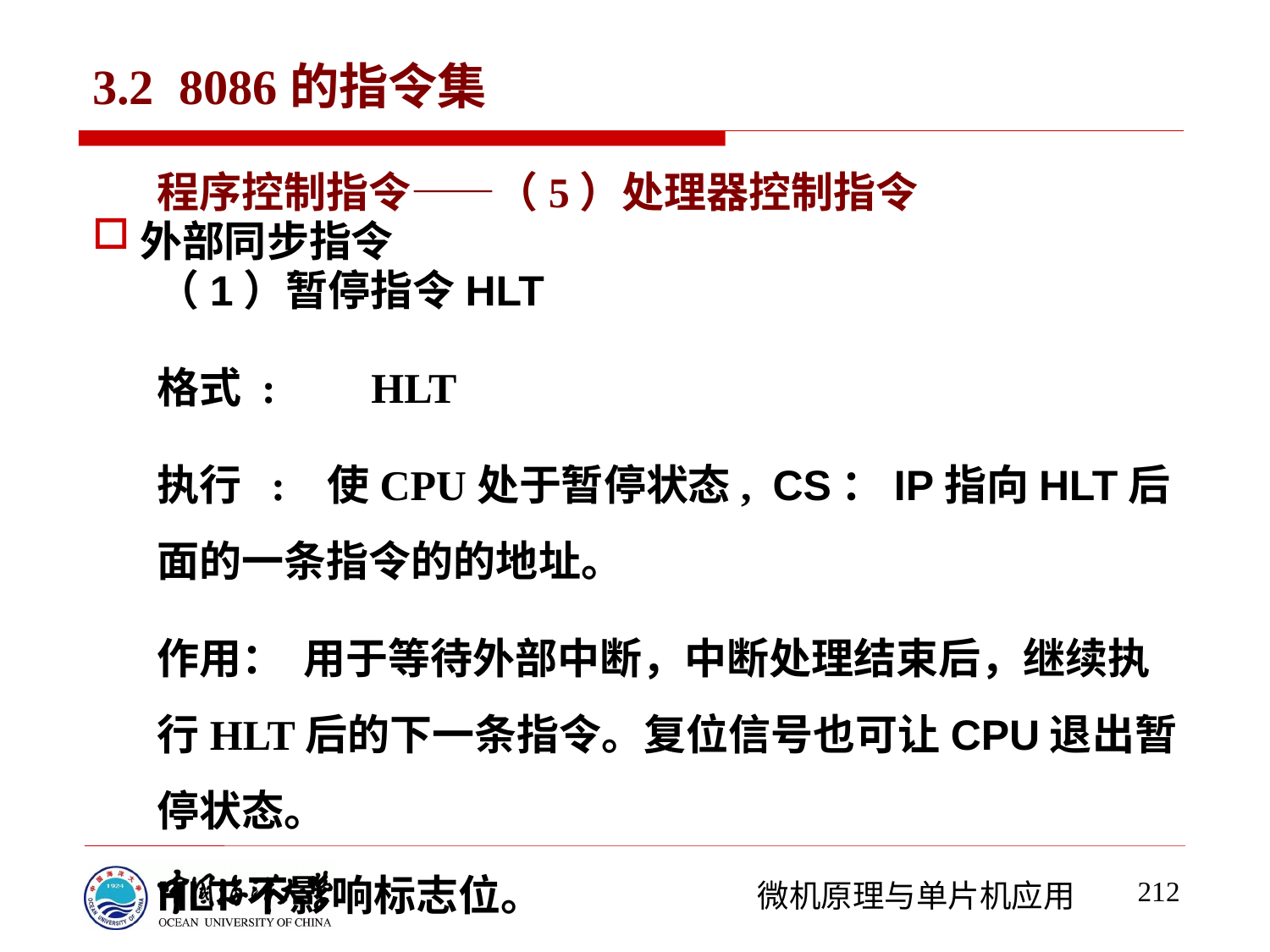

# 3.2  8086的指令集
程序控制指令——（5）处理器控制指令
外部同步指令
（1）暂停指令HLT
格式 :         HLT
执行  :   使CPU处于暂停状态,  CS：IP指向HLT后面的一条指令的的地址。
作用：  用于等待外部中断，中断处理结束后，继续执行HLT后的下一条指令。复位信号也可让CPU退出暂停状态。
HLT不影响标志位。

212